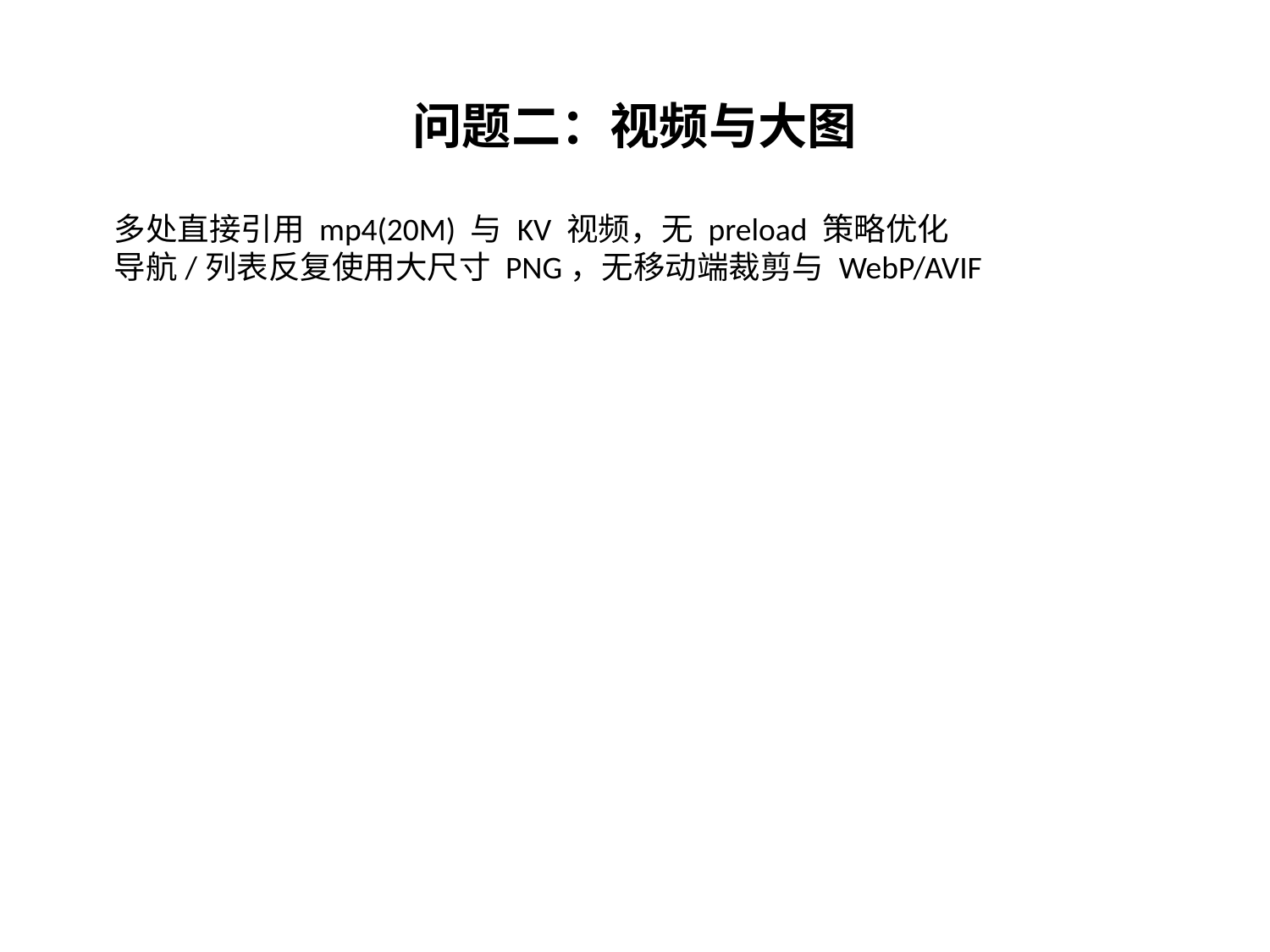

#
问题二：视频与大图
多处直接引用 mp4(20M) 与 KV 视频，无 preload 策略优化
导航/列表反复使用大尺寸 PNG，无移动端裁剪与 WebP/AVIF